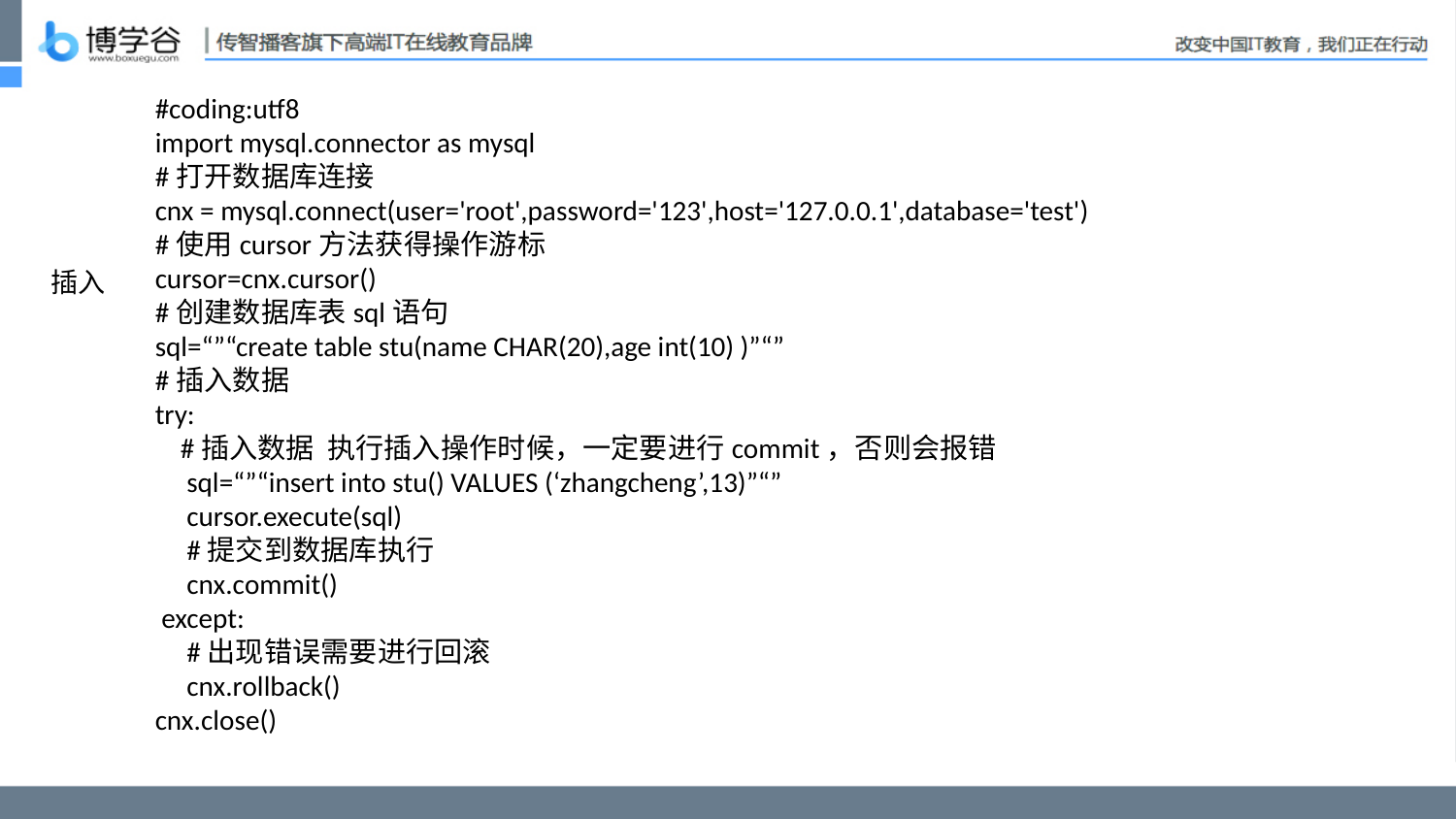

#coding:utf8
import mysql.connector as mysql
#打开数据库连接
cnx = mysql.connect(user='root',password='123',host='127.0.0.1',database='test')
#使用cursor方法获得操作游标
cursor=cnx.cursor()
#创建数据库表sql语句
sql=“”“create table stu(name CHAR(20),age int(10) )”“”
#插入数据
try:
    #插入数据  执行插入操作时候，一定要进行commit，否则会报错
     sql=“”“insert into stu() VALUES (‘zhangcheng’,13)”“”
     cursor.execute(sql)
     #提交到数据库执行
     cnx.commit()
 except:
     #出现错误需要进行回滚
     cnx.rollback()
cnx.close()
插入